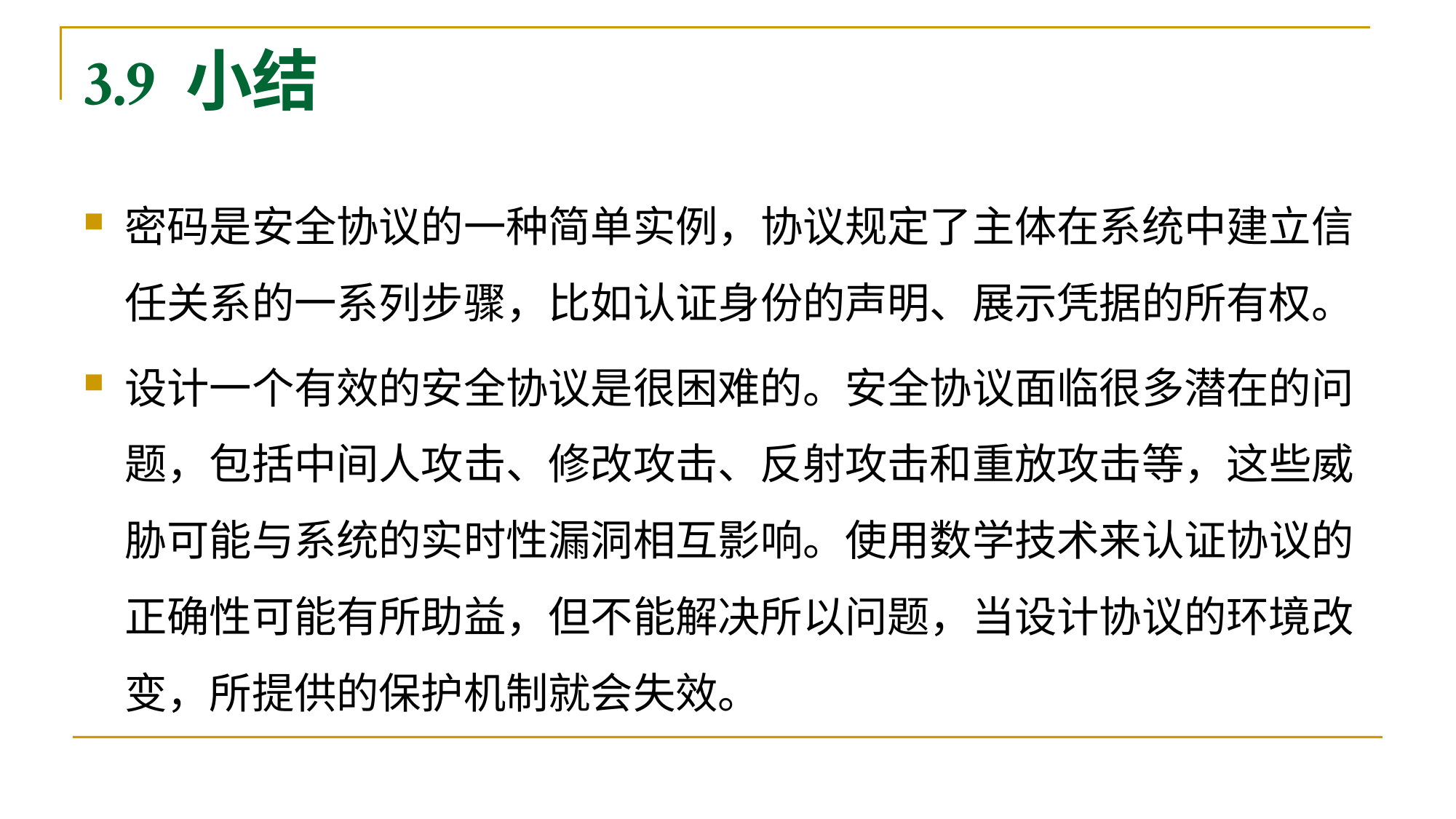

# 3.9 小结
密码是安全协议的一种简单实例，协议规定了主体在系统中建立信任关系的一系列步骤，比如认证身份的声明、展示凭据的所有权。
设计一个有效的安全协议是很困难的。安全协议面临很多潜在的问题，包括中间人攻击、修改攻击、反射攻击和重放攻击等，这些威胁可能与系统的实时性漏洞相互影响。使用数学技术来认证协议的正确性可能有所助益，但不能解决所以问题，当设计协议的环境改变，所提供的保护机制就会失效。